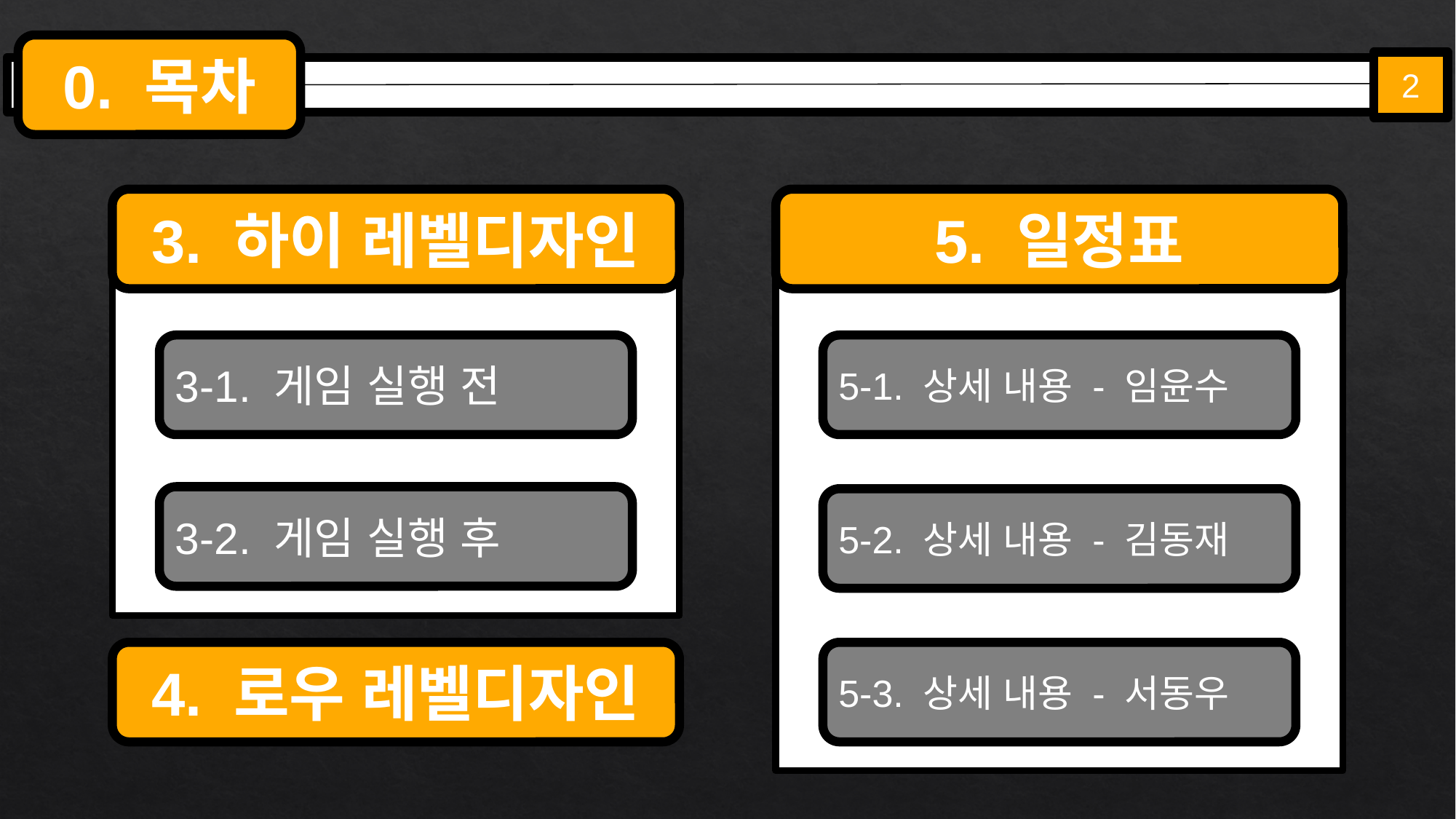

0. 목차
2

3. 하이 레벨디자인
5. 일정표

3-1. 게임 실행 전
5-1. 상세 내용 - 임윤수
3-2. 게임 실행 후
5-2. 상세 내용 - 김동재
4. 로우 레벨디자인
5-3. 상세 내용 - 서동우